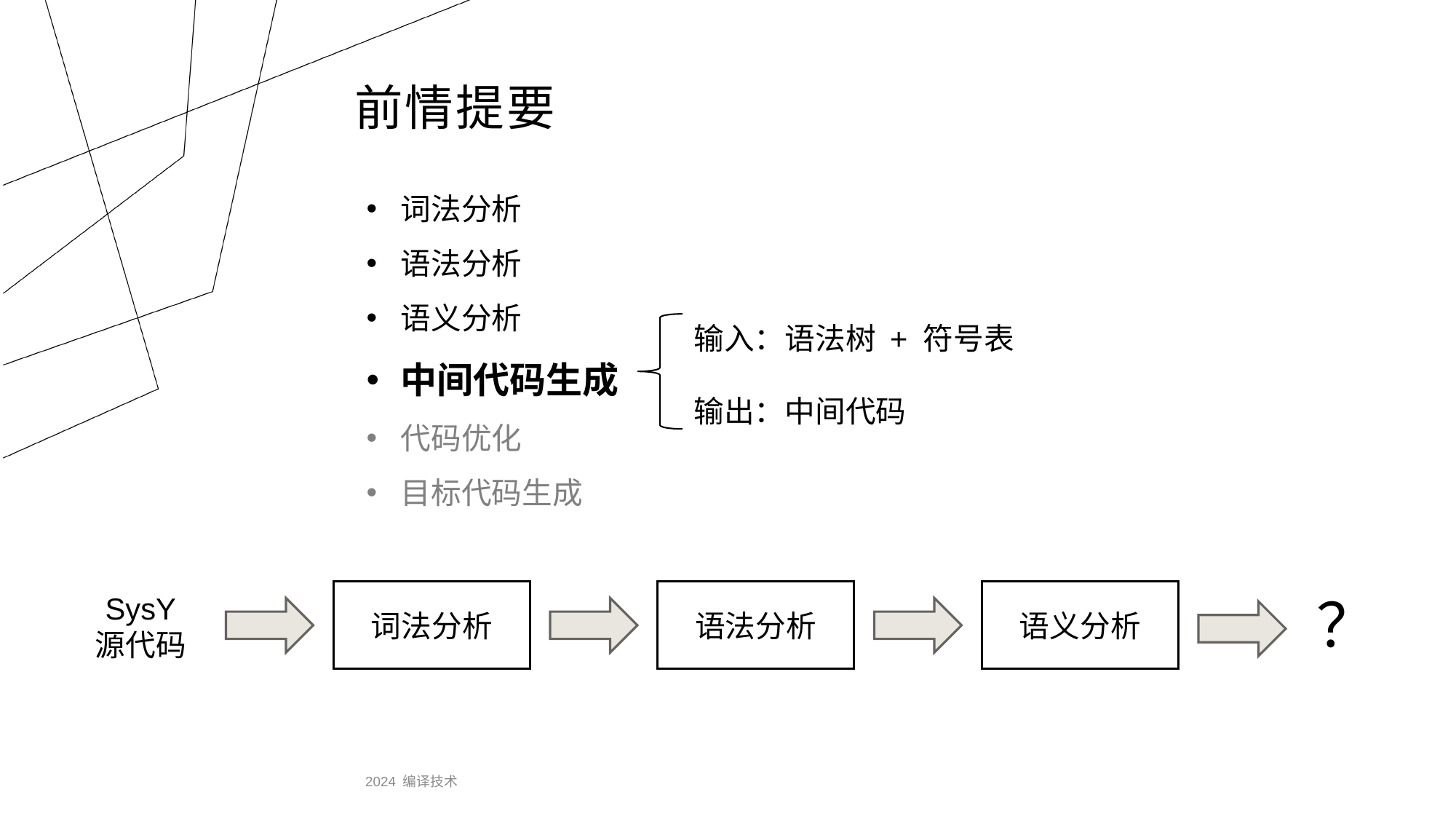

# 前情提要
词法分析
语法分析
语义分析
中间代码生成
代码优化
目标代码生成
输入：语法树 + 符号表

输出：中间代码

词法分析
语法分析
语义分析
？
SysY
源代码

2024 编译技术
2